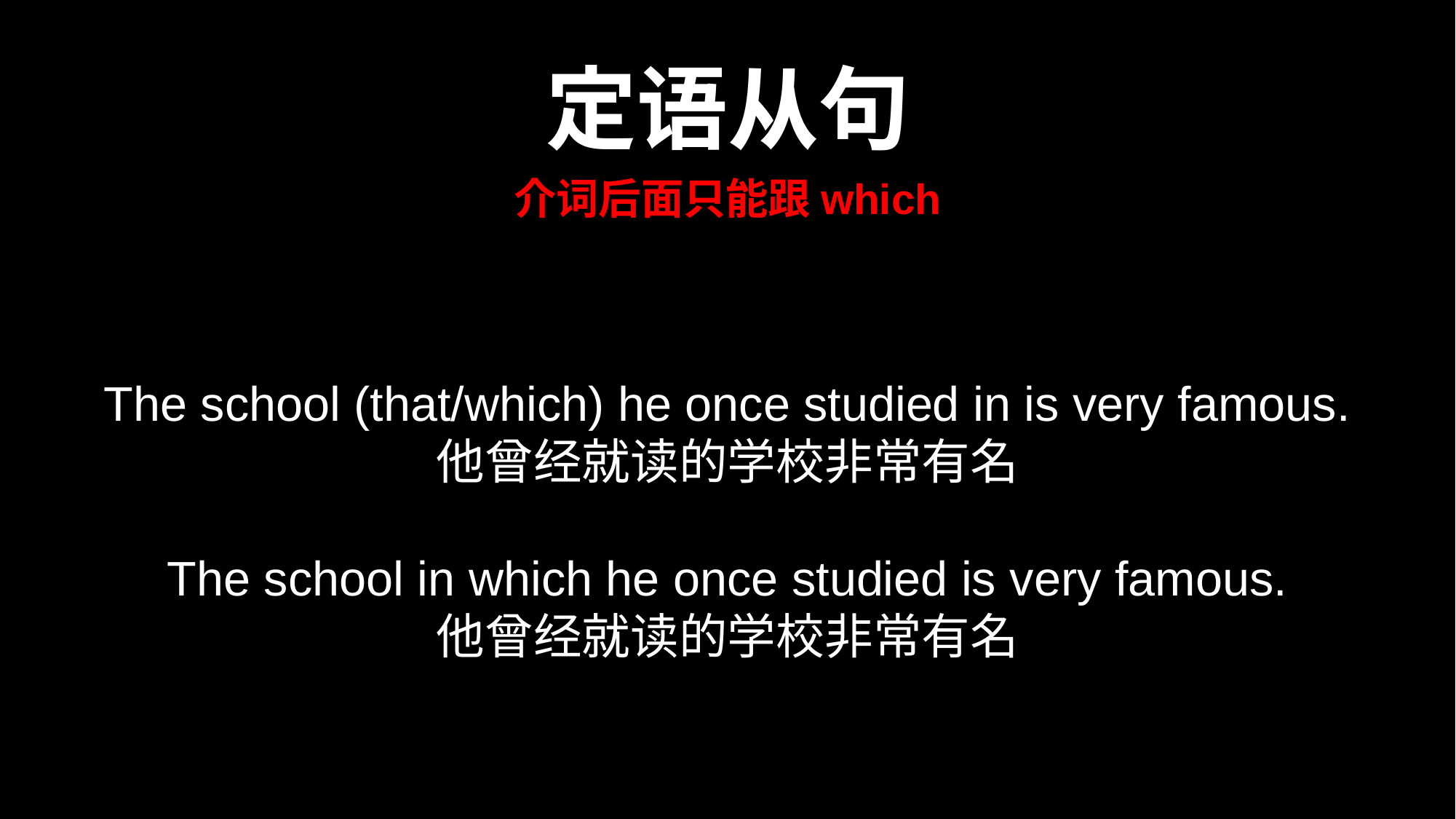

定语从句
介词后面只能跟which
The school (that/which) he once studied in is very famous.
他曾经就读的学校非常有名

The school in which he once studied is very famous.
他曾经就读的学校非常有名